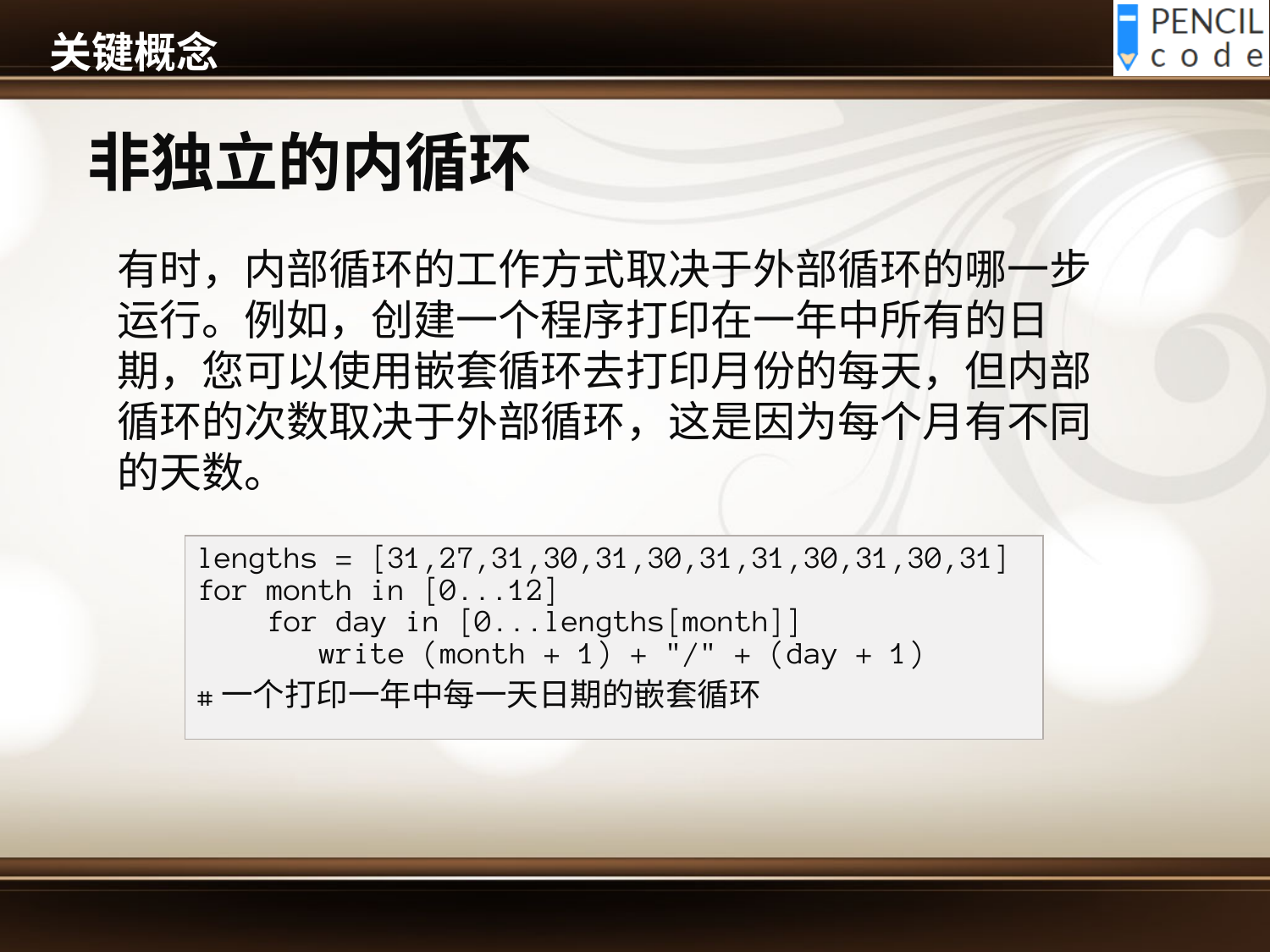

# 关键概念
非独立的内循环
有时，内部循环的工作方式取决于外部循环的哪一步运行。例如，创建一个程序打印在一年中所有的日期，您可以使用嵌套循环去打印月份的每天，但内部循环的次数取决于外部循环，这是因为每个月有不同的天数。
| lengths = [31,27,31,30,31,30,31,31,30,31,30,31] for month in [0...12] for day in [0...lengths[month]] write (month + 1) + "/" + (day + 1) #一个打印一年中每一天日期的嵌套循环 |
| --- |